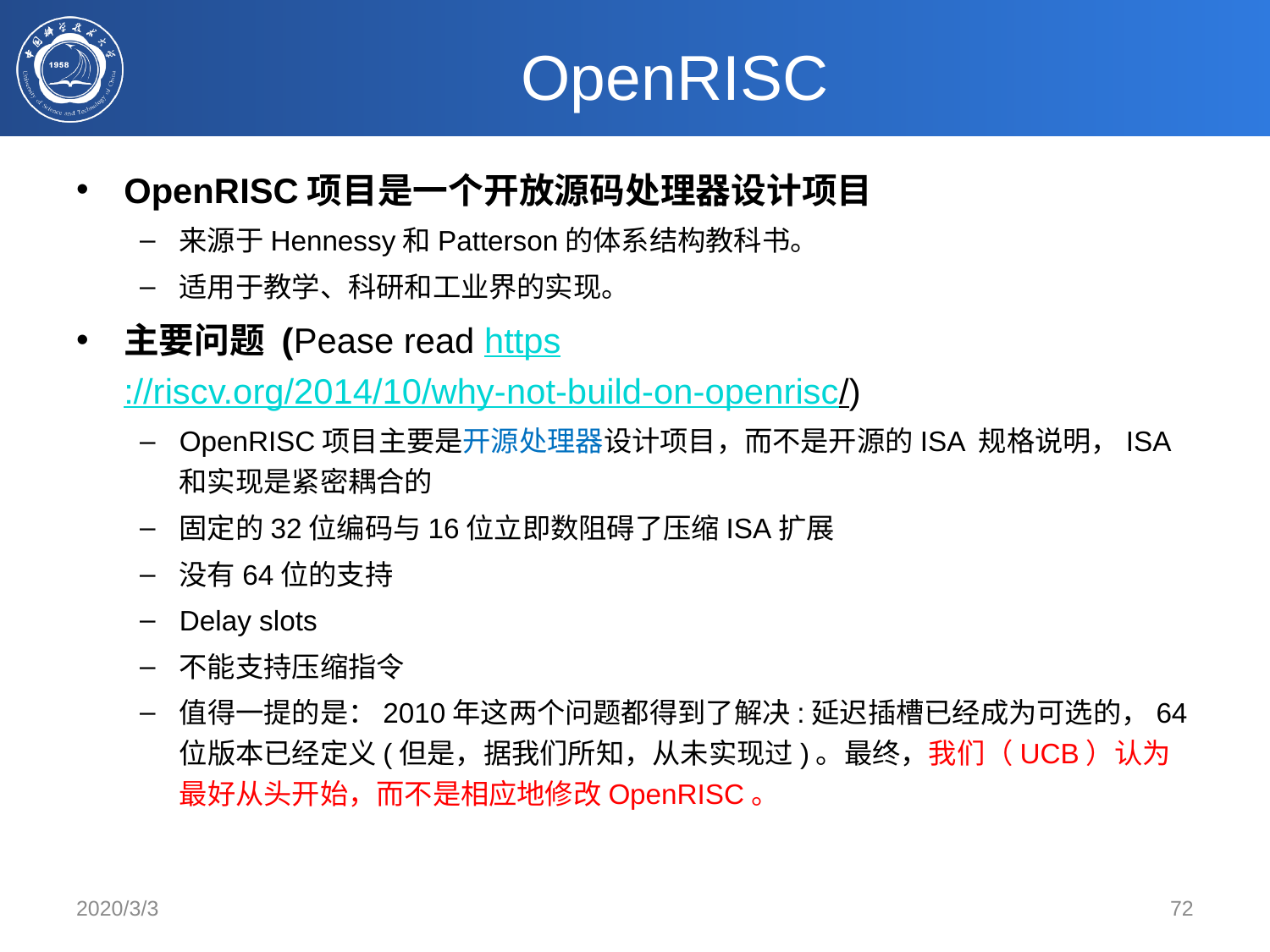

# OpenRISC
OpenRISC项目是一个开放源码处理器设计项目
来源于Hennessy和Patterson的体系结构教科书。
适用于教学、科研和工业界的实现。
主要问题 (Pease read https://riscv.org/2014/10/why-not-build-on-openrisc/)
OpenRISC项目主要是开源处理器设计项目，而不是开源的ISA 规格说明，ISA和实现是紧密耦合的
固定的32位编码与16位立即数阻碍了压缩ISA扩展
没有64位的支持
Delay slots
不能支持压缩指令
值得一提的是：2010年这两个问题都得到了解决:延迟插槽已经成为可选的，64位版本已经定义(但是，据我们所知，从未实现过)。最终，我们（UCB）认为最好从头开始，而不是相应地修改OpenRISC。
2020/3/3
72